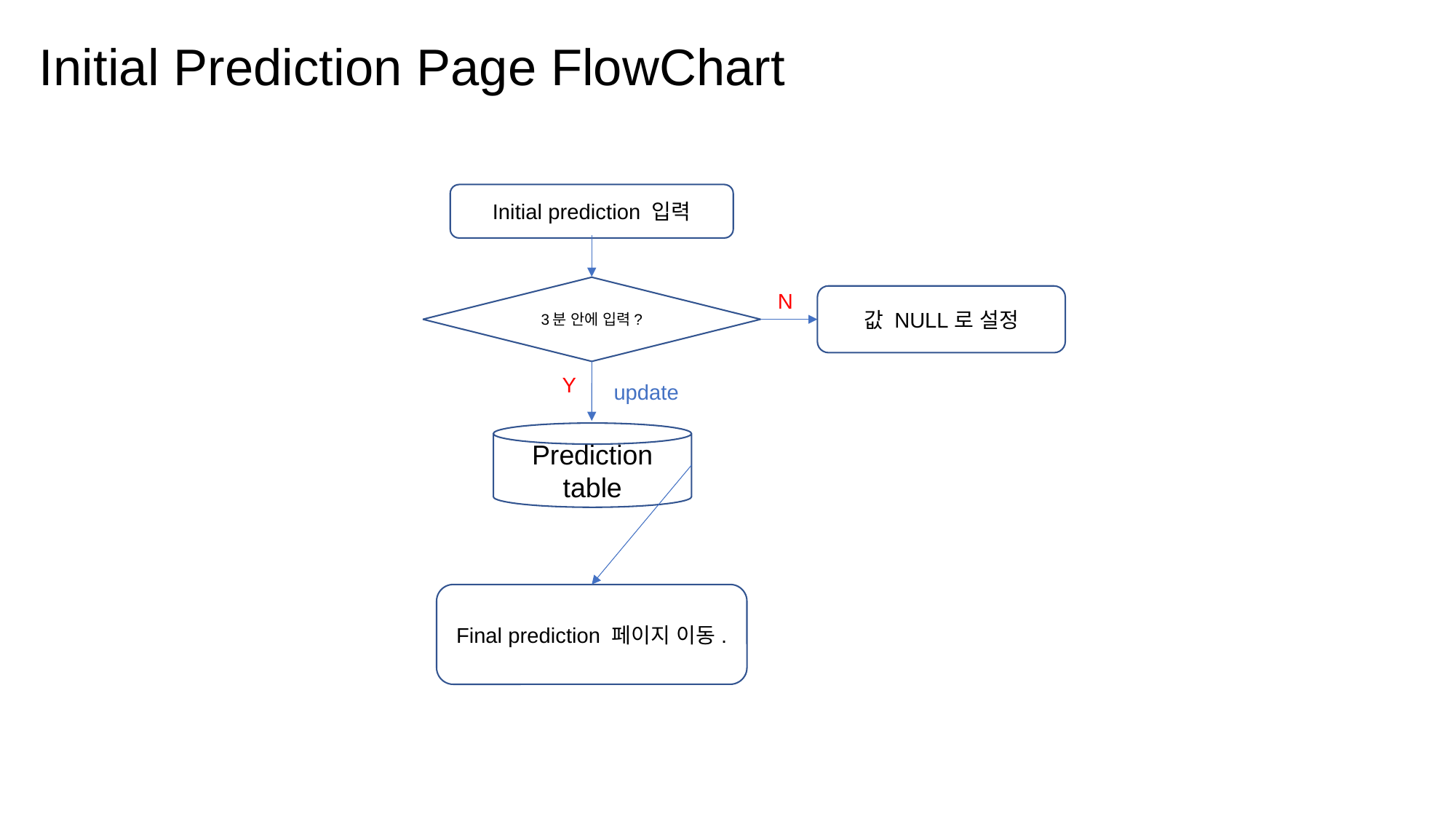

# Initial Prediction Page FlowChart
Initial prediction 입력
3분 안에 입력?
N
값 NULL로 설정
Y
update
Prediction table
Final prediction 페이지 이동.